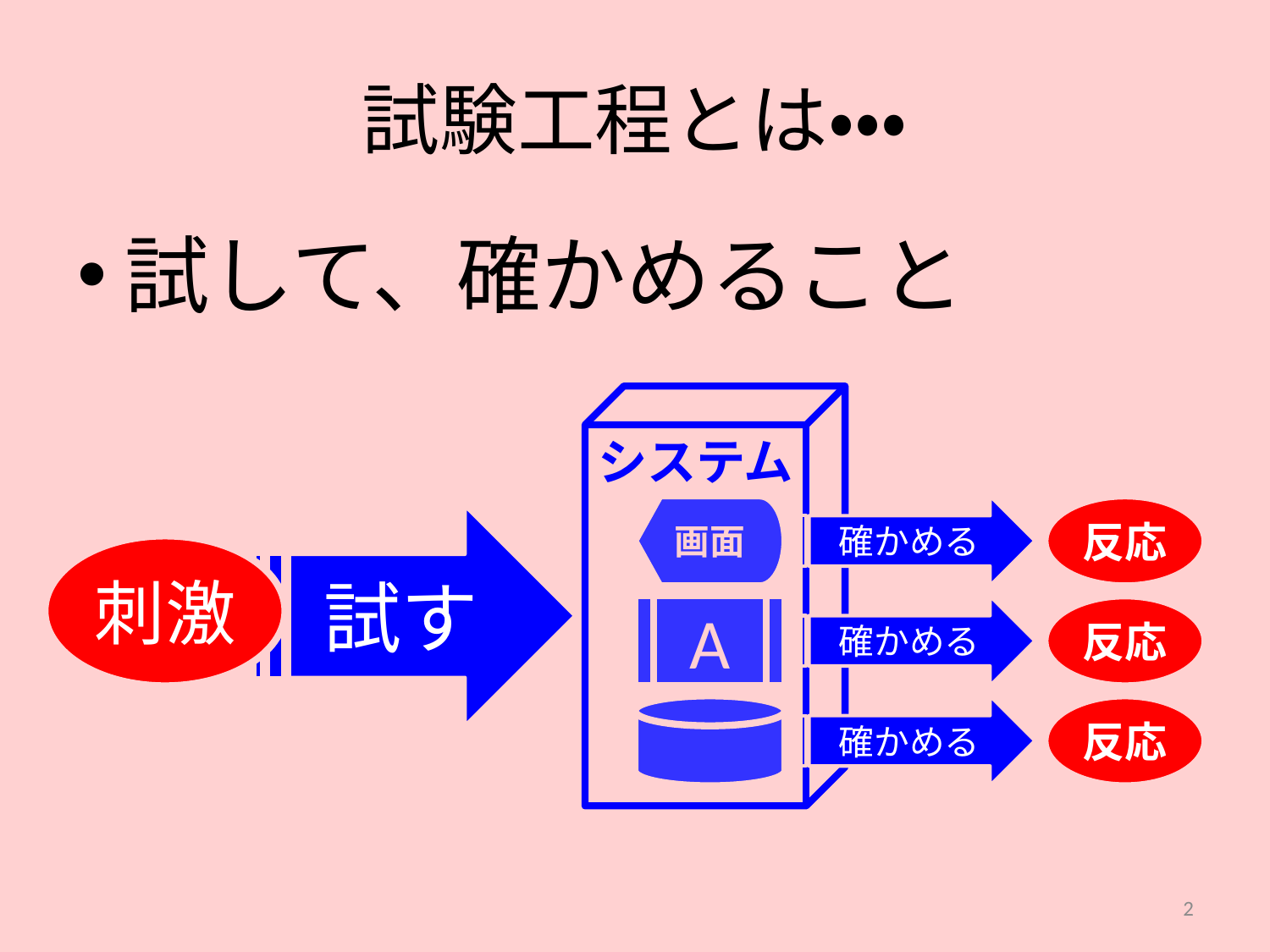

# 試験工程とは・・・
試して、確かめること
システム
画面
確かめる
反応
試す
刺激
A
確かめる
反応

確かめる
反応
2